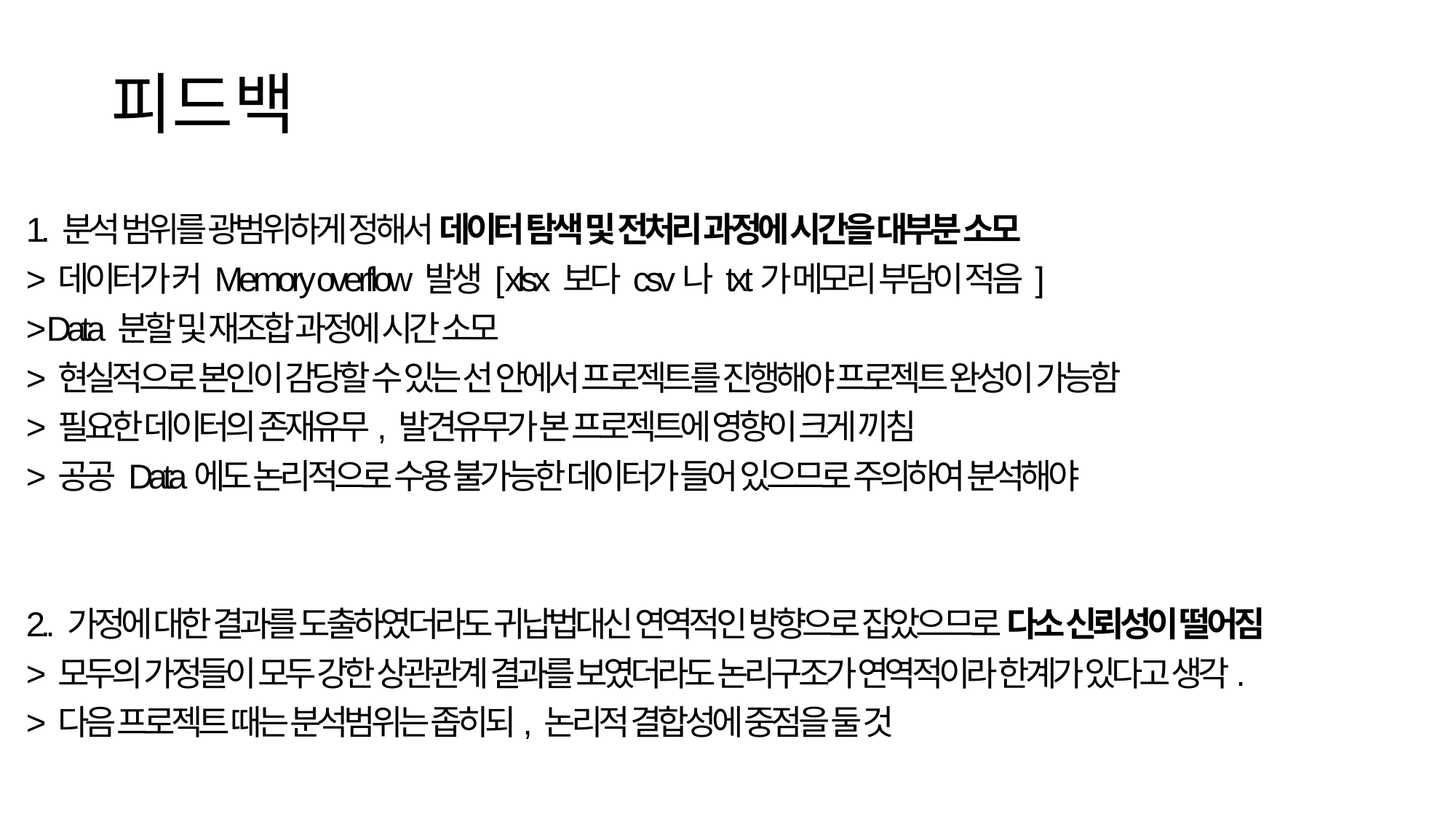

# 피드백
1. 분석 범위를 광범위하게 정해서 데이터 탐색 및 전처리 과정에 시간을 대부분 소모
> 데이터가 커 Memory overflow 발생 [ xlsx 보다 csv나 txt가 메모리 부담이 적음 ]
> Data 분할 및 재조합 과정에 시간 소모
> 현실적으로 본인이 감당할 수 있는 선 안에서 프로젝트를 진행해야 프로젝트 완성이 가능함
> 필요한 데이터의 존재유무, 발견유무가 본 프로젝트에 영향이 크게 끼침
> 공공 Data에도 논리적으로 수용 불가능한 데이터가 들어 있으므로 주의하여 분석해야

2.. 가정에 대한 결과를 도출하였더라도 귀납법대신 연역적인 방향으로 잡았으므로 다소 신뢰성이 떨어짐
> 모두의 가정들이 모두 강한 상관관계 결과를 보였더라도 논리구조가 연역적이라 한계가 있다고 생각.
> 다음 프로젝트 때는 분석범위는 좁히되, 논리적 결합성에 중점을 둘 것